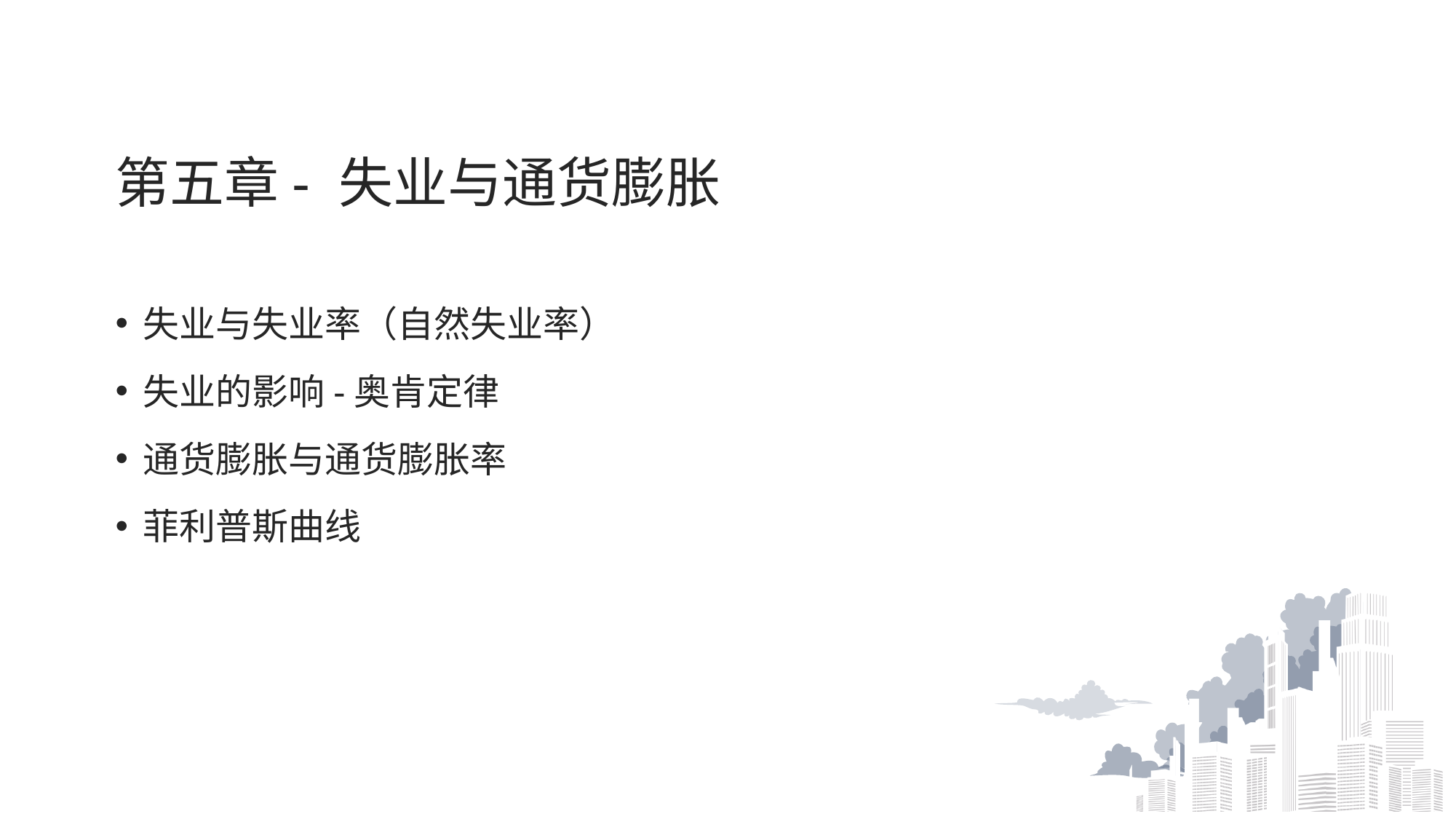

# 第五章- 失业与通货膨胀
失业与失业率（自然失业率）
失业的影响-奥肯定律
通货膨胀与通货膨胀率
菲利普斯曲线